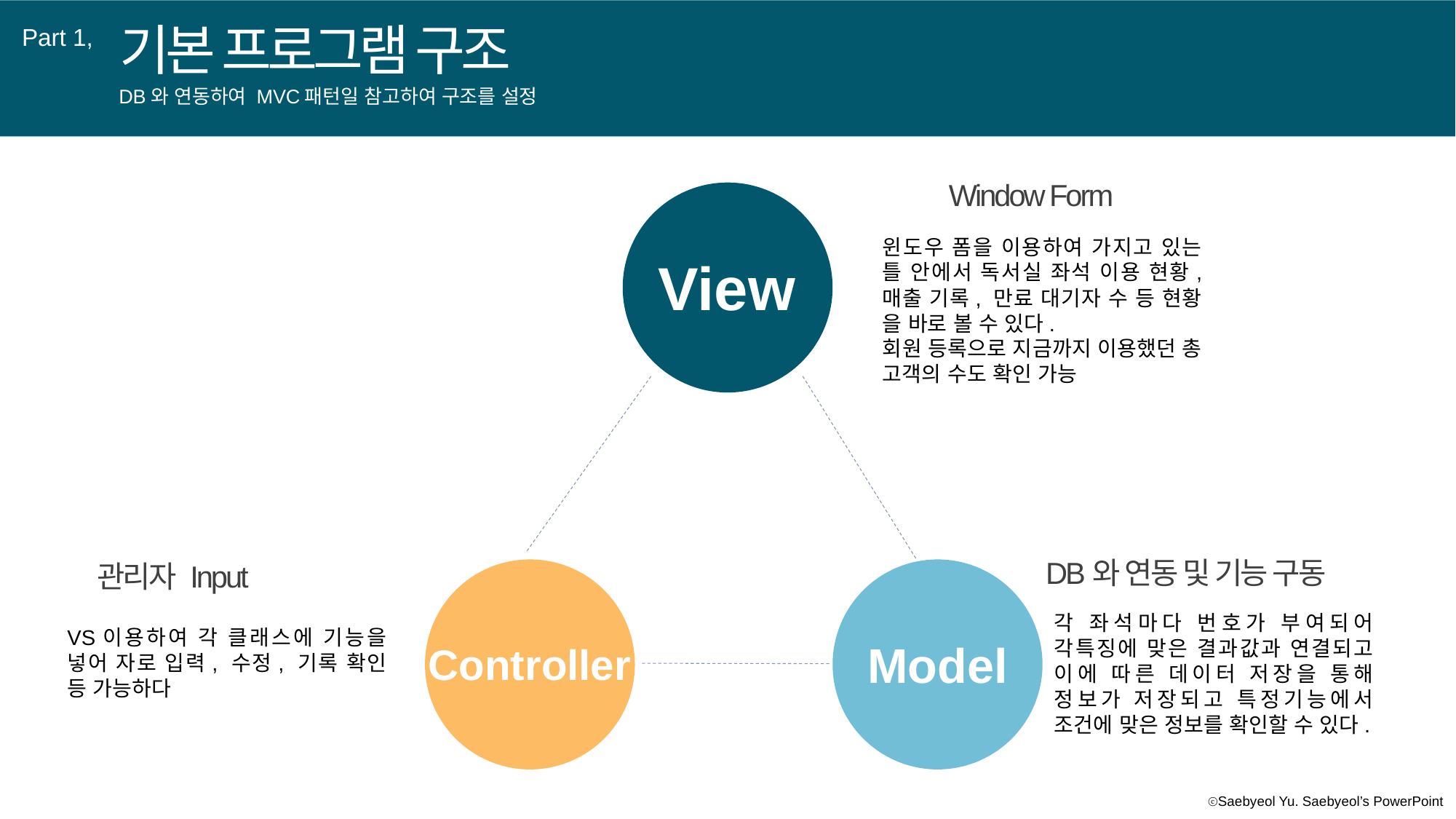

기본 프로그램 구조
Part 1,
DB와 연동하여 MVC패턴일 참고하여 구조를 설정
 Window Form
윈도우 폼을 이용하여 가지고 있는 틀 안에서 독서실 좌석 이용 현황, 매출 기록, 만료 대기자 수 등 현황 을 바로 볼 수 있다.
회원 등록으로 지금까지 이용했던 총 고객의 수도 확인 가능

View
DB와 연동 및 기능 구동
각 좌석마다 번호가 부여되어 각특징에 맞은 결과값과 연결되고 이에 따른 데이터 저장을 통해 정보가 저장되고 특정기능에서 조건에 맞은 정보를 확인할 수 있다.
관리자 Input
VS이용하여 각 클래스에 기능을 넣어 자로 입력, 수정, 기록 확인 등 가능하다

Model
Controller